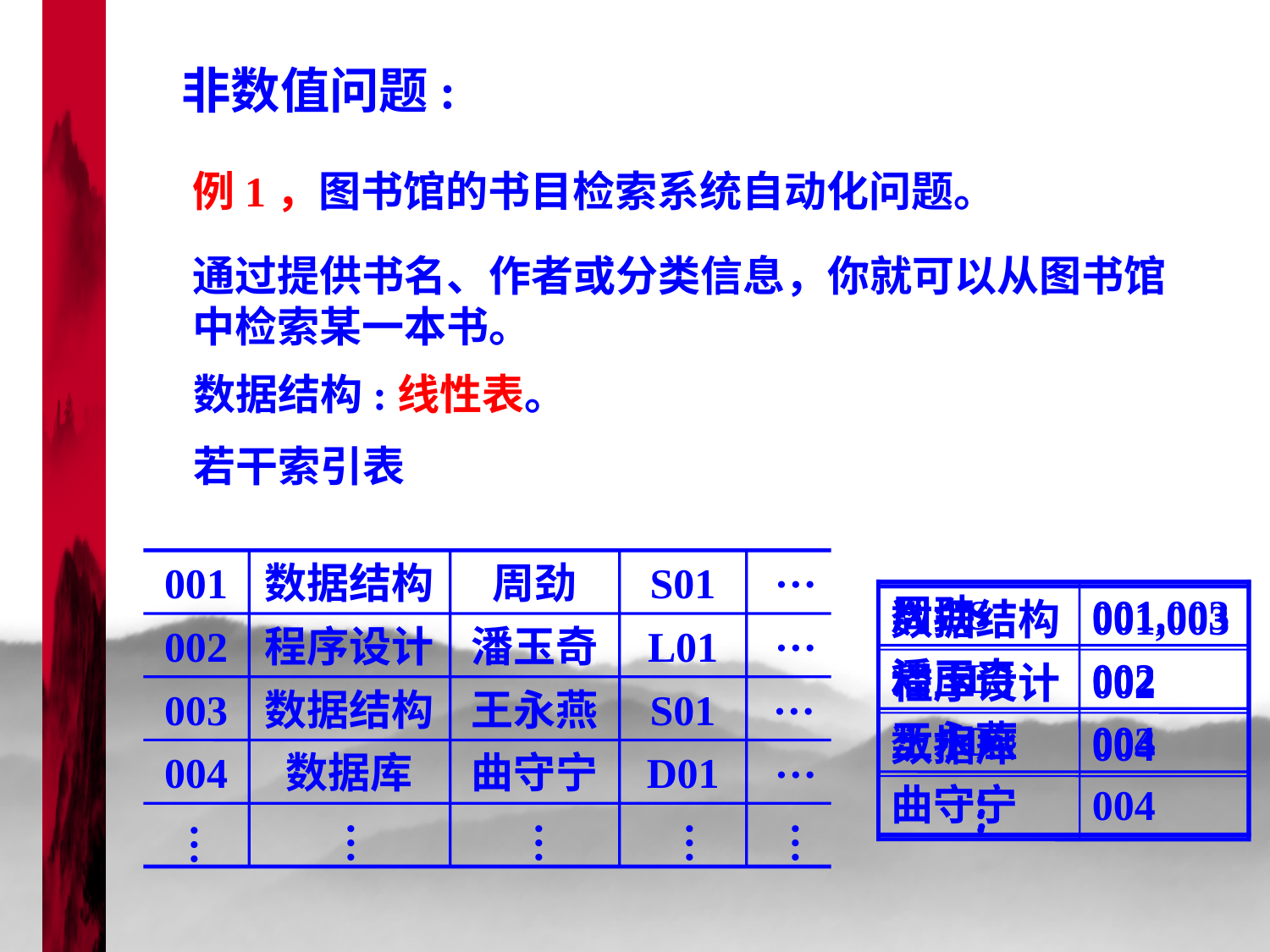

非数值问题:
例1，图书馆的书目检索系统自动化问题。
通过提供书名、作者或分类信息，你就可以从图书馆中检索某一本书。
数据结构:线性表。
若干索引表
…
001

数据结构

周劲

S01

…
002

程序设计
潘玉奇
L01

…
003

数据结构
王永燕
S01

…
004

数据库
曲守宁
D01

…
…
…
…
…

S

001,003

L

002
D

004

…

周劲

001

潘玉奇

002
王永燕

003
曲守宁

004

数据结构

001,003

程序设计

002
数据库

004

…